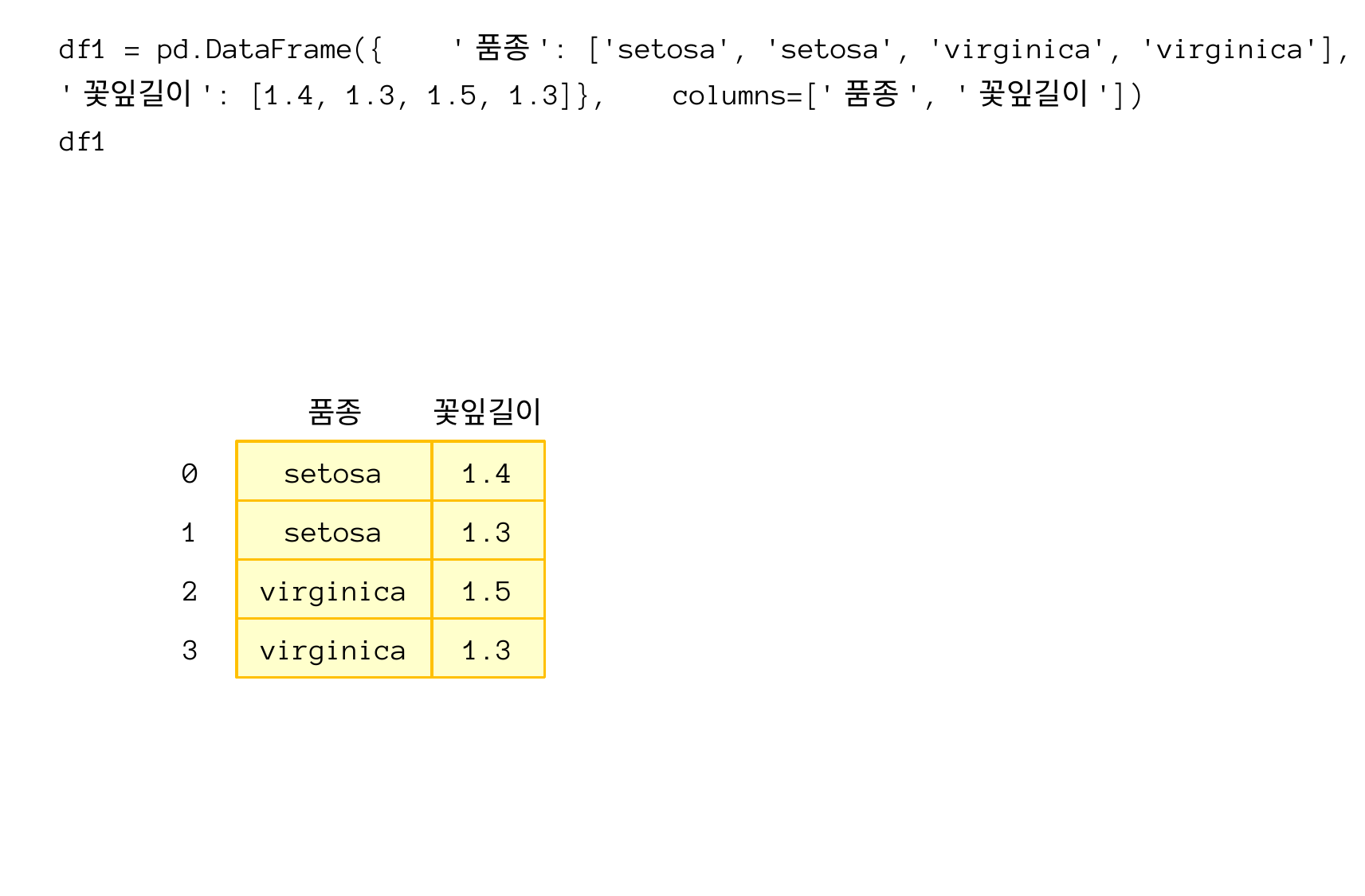

df1 = pd.DataFrame({    '품종': ['setosa', 'setosa', 'virginica', 'virginica'],
'꽃잎길이': [1.4, 1.3, 1.5, 1.3]},    columns=['품종', '꽃잎길이'])
df1
품종

꽃잎길이
0
setosa
1.4
1
setosa
1.3
2
virginica
1.5
3
virginica
1.3